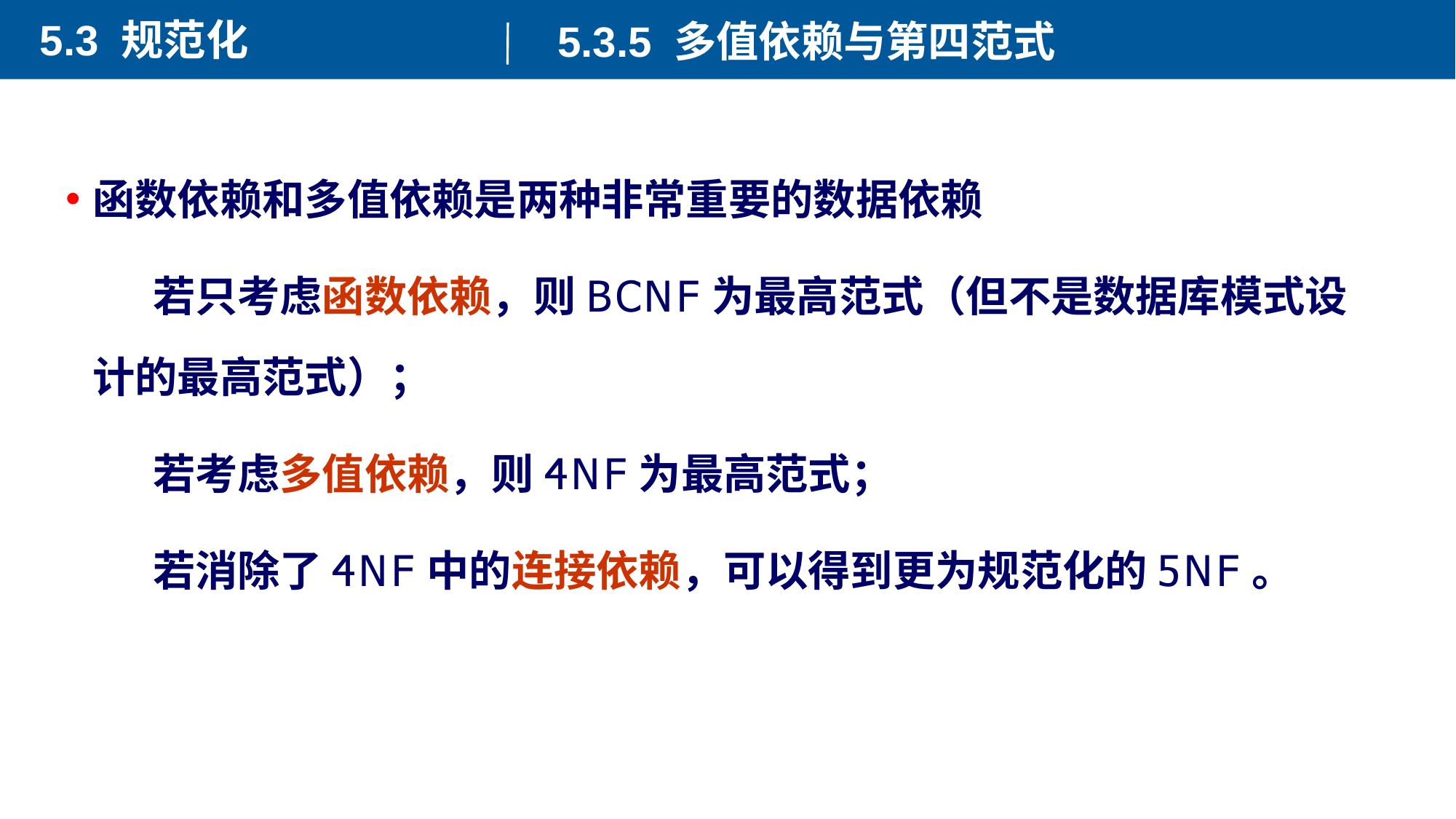

5.3 规范化
5.3.5 多值依赖与第四范式
函数依赖和多值依赖是两种非常重要的数据依赖
        若只考虑函数依赖，则BCNF为最高范式（但不是数据库模式设计的最高范式）；
        若考虑多值依赖，则4NF为最高范式；
        若消除了4NF中的连接依赖，可以得到更为规范化的5NF。